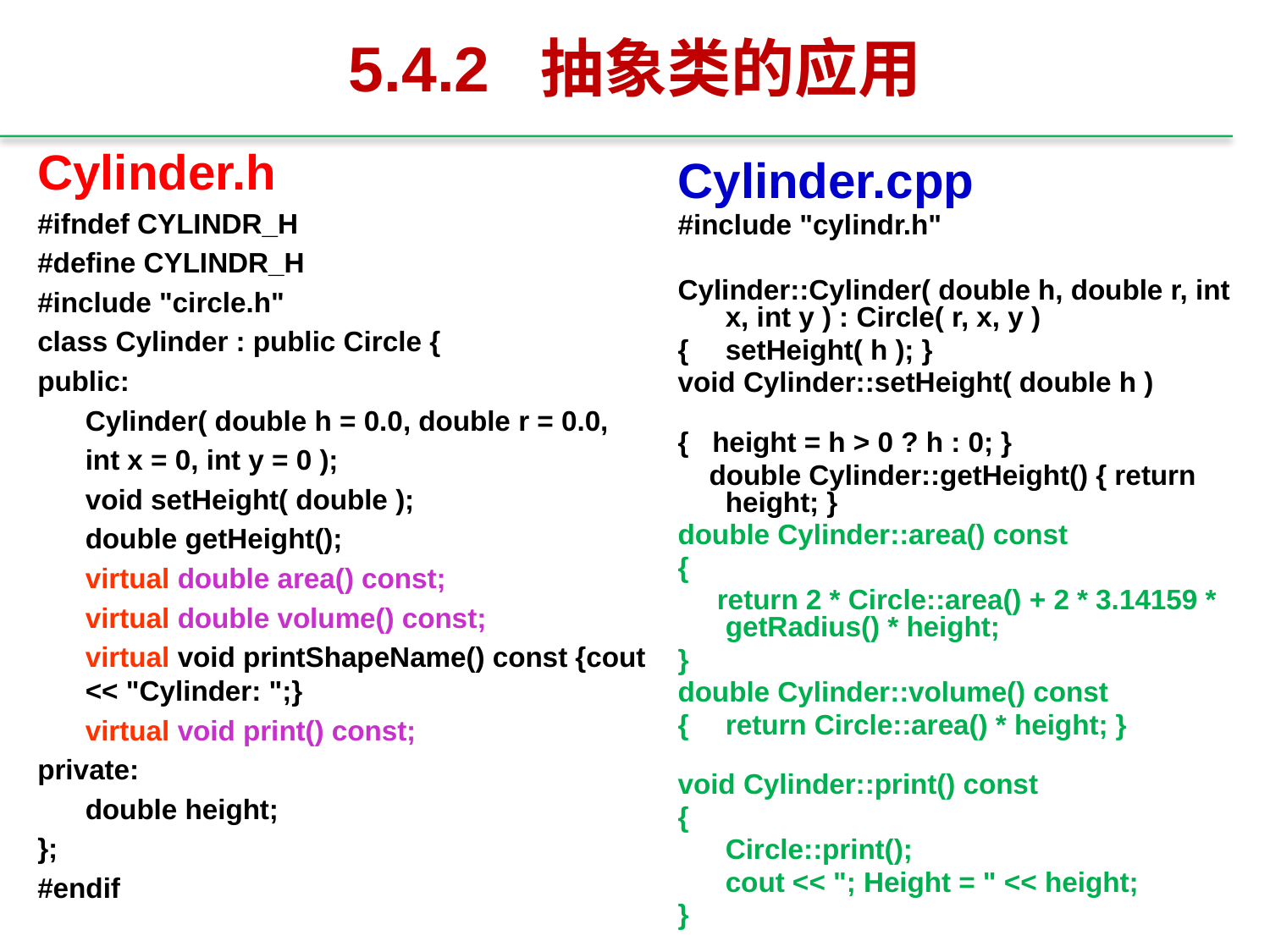

# 5.4.2  抽象类的应用
Cylinder.h
#ifndef CYLINDR_H
#define CYLINDR_H
#include "circle.h"
class Cylinder : public Circle {
public:
	Cylinder( double h = 0.0, double r = 0.0,
	int x = 0, int y = 0 );
	void setHeight( double );
	double getHeight();
	virtual double area() const;
	virtual double volume() const;
	virtual void printShapeName() const {cout << "Cylinder: ";}
	virtual void print() const;
private:
	double height;
};
#endif
Cylinder.cpp
#include "cylindr.h"

Cylinder::Cylinder( double h, double r, int x, int y ) : Circle( r, x, y )
{ 	setHeight( h ); }
void Cylinder::setHeight( double h )
{   height = h > 0 ? h : 0; }
    double Cylinder::getHeight() { return height; }
double Cylinder::area() const
{
     return 2 * Circle::area() + 2 * 3.14159 * getRadius() * height;
}
double Cylinder::volume() const
{  	return Circle::area() * height; }
void Cylinder::print() const
{
   	Circle::print();
   	cout << "; Height = " << height;
}